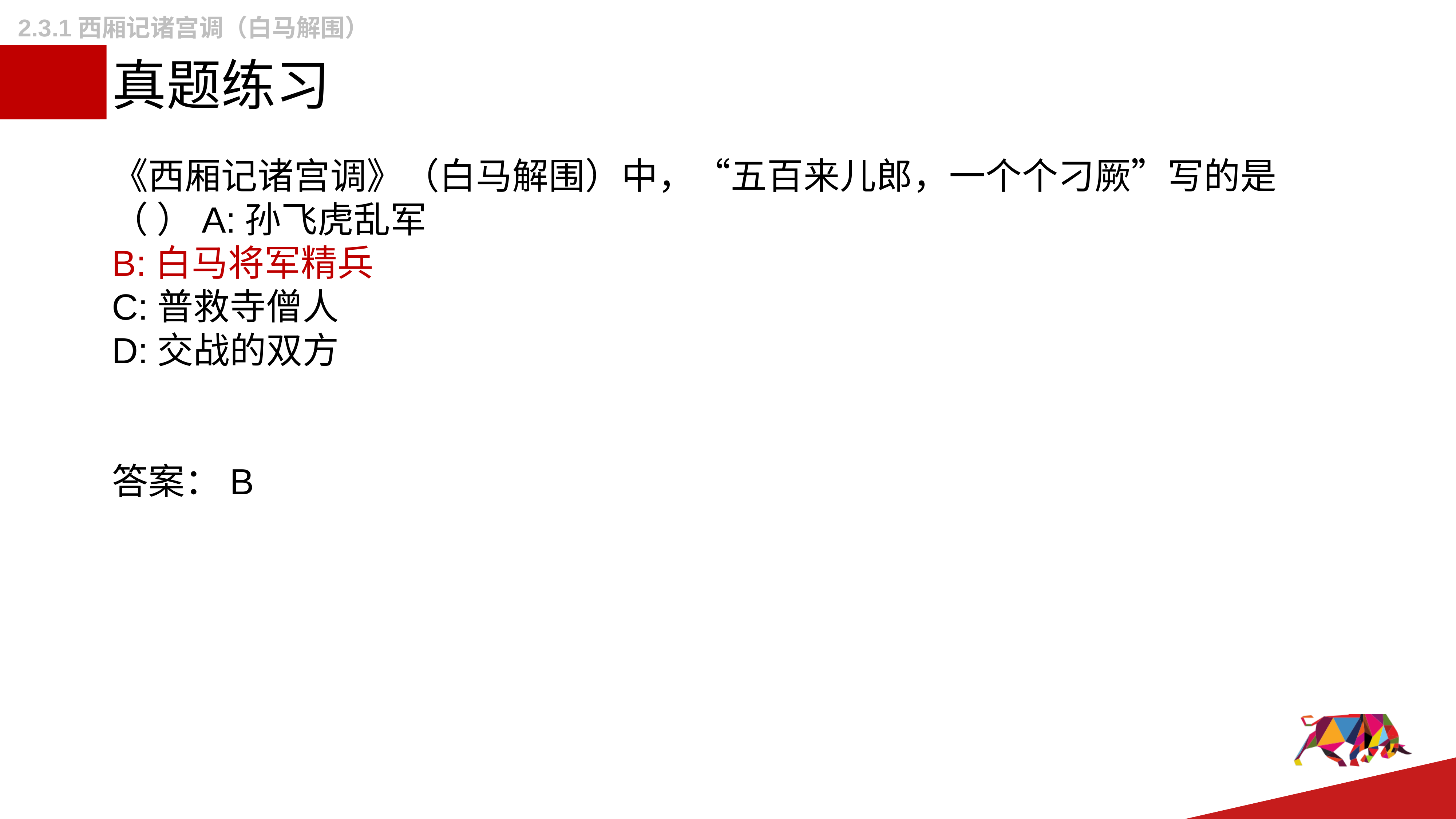

2.3.1西厢记诸宫调（白马解围）
# 真题练习
《西厢记诸宫调》（白马解围）中，“五百来儿郎，一个个刁厥”写的是（ ）A:孙飞虎乱军
B:白马将军精兵
C:普救寺僧人
D:交战的双方

答案：B